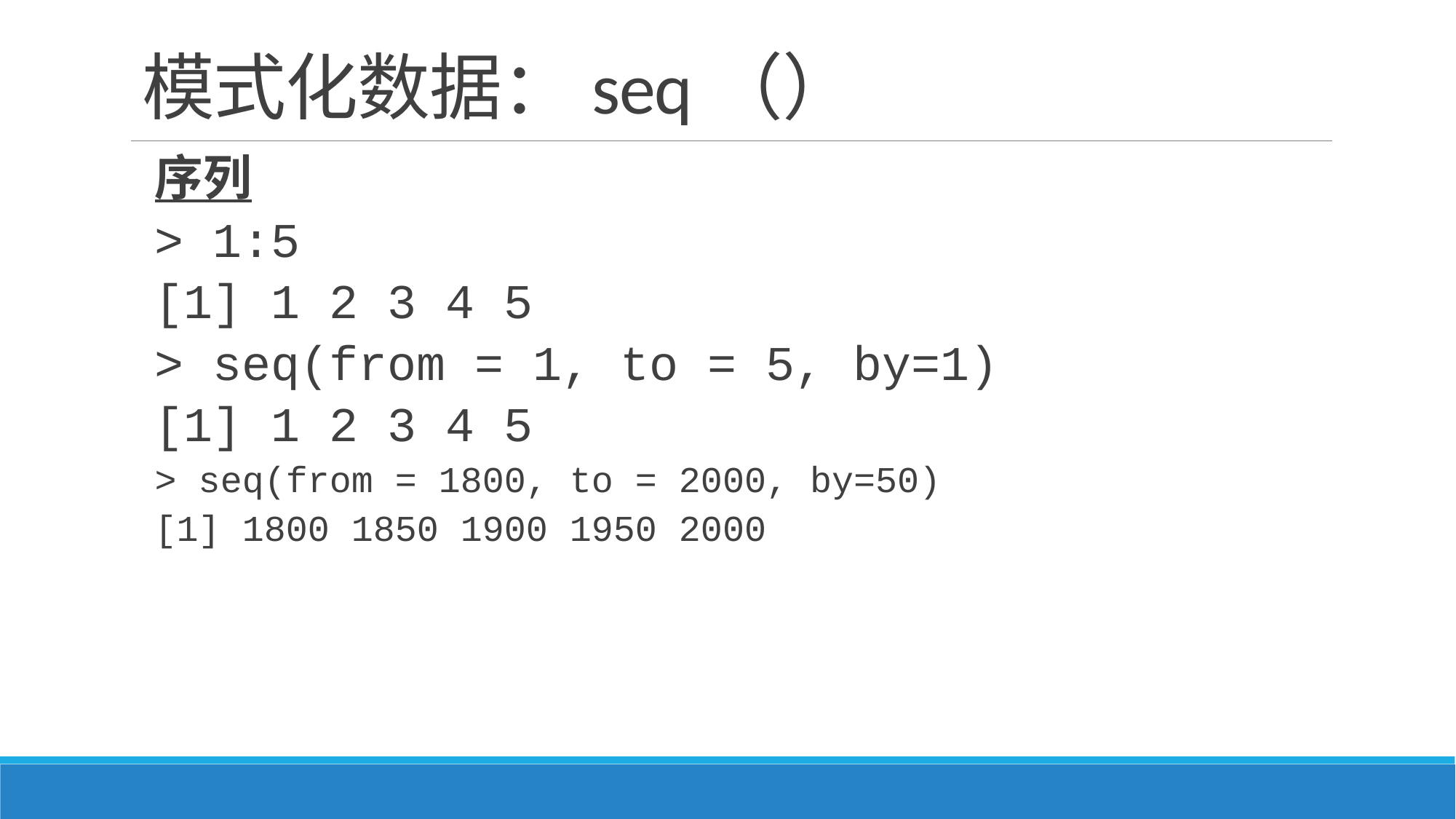

# 模式化数据：seq（）
序列
> 1:5
[1] 1 2 3 4 5
> seq(from = 1, to = 5, by=1)
[1] 1 2 3 4 5
> seq(from = 1800, to = 2000, by=50)
[1] 1800 1850 1900 1950 2000